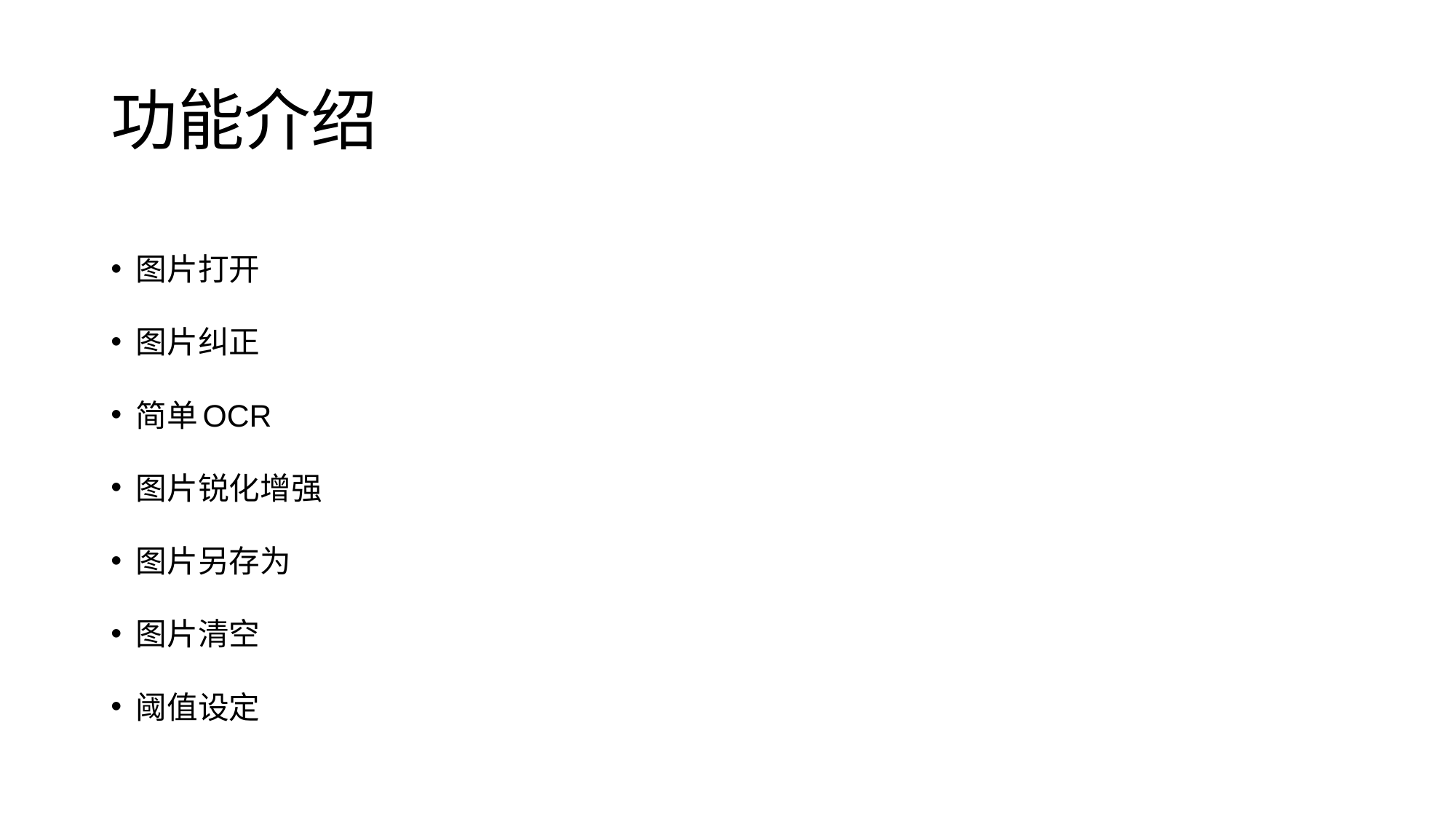

# 功能介绍
图片打开
图片纠正
简单OCR
图片锐化增强
图片另存为
图片清空
阈值设定